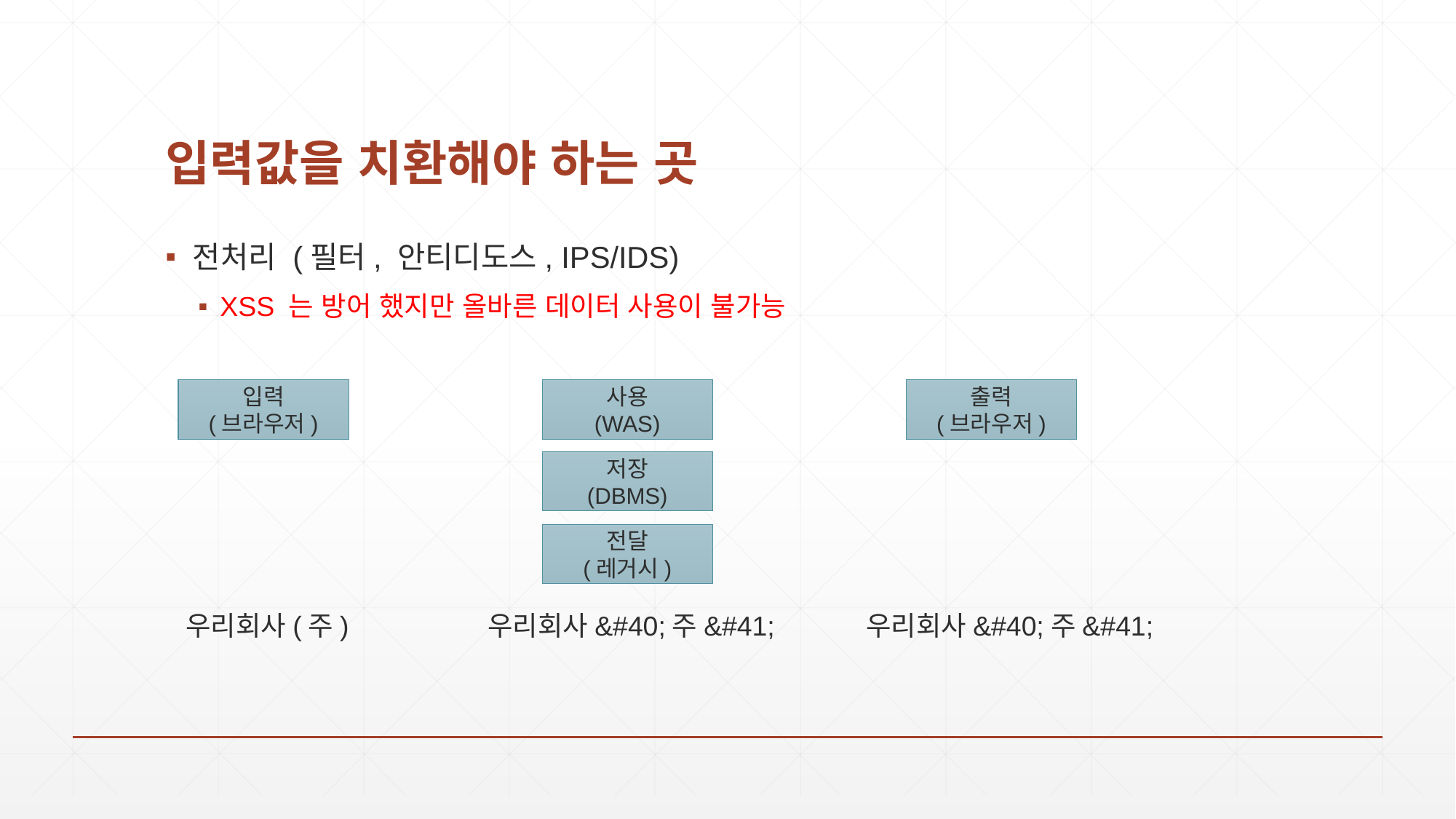

# 입력값을 치환해야 하는 곳
전처리 (필터, 안티디도스, IPS/IDS)
XSS 는 방어 했지만 올바른 데이터 사용이 불가능
출력
(브라우저)
입력
(브라우저)
사용
(WAS)
저장
(DBMS)
전달
(레거시)
우리회사(주)
우리회사&#40;주&#41;
우리회사&#40;주&#41;